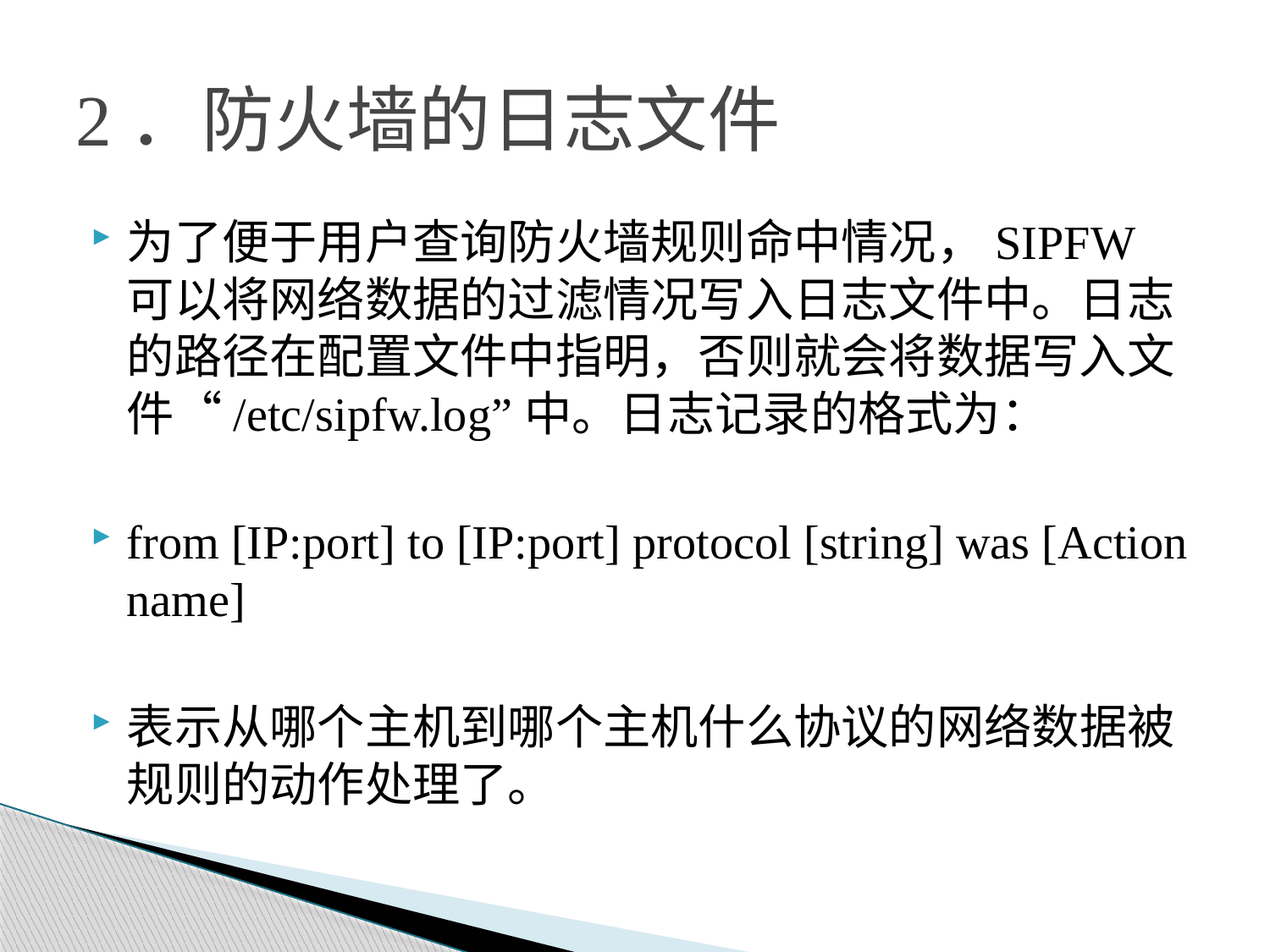

# 2．防火墙的日志文件
为了便于用户查询防火墙规则命中情况，SIPFW可以将网络数据的过滤情况写入日志文件中。日志的路径在配置文件中指明，否则就会将数据写入文件“/etc/sipfw.log”中。日志记录的格式为：

from [IP:port] to [IP:port] protocol [string] was [Action name]

表示从哪个主机到哪个主机什么协议的网络数据被规则的动作处理了。